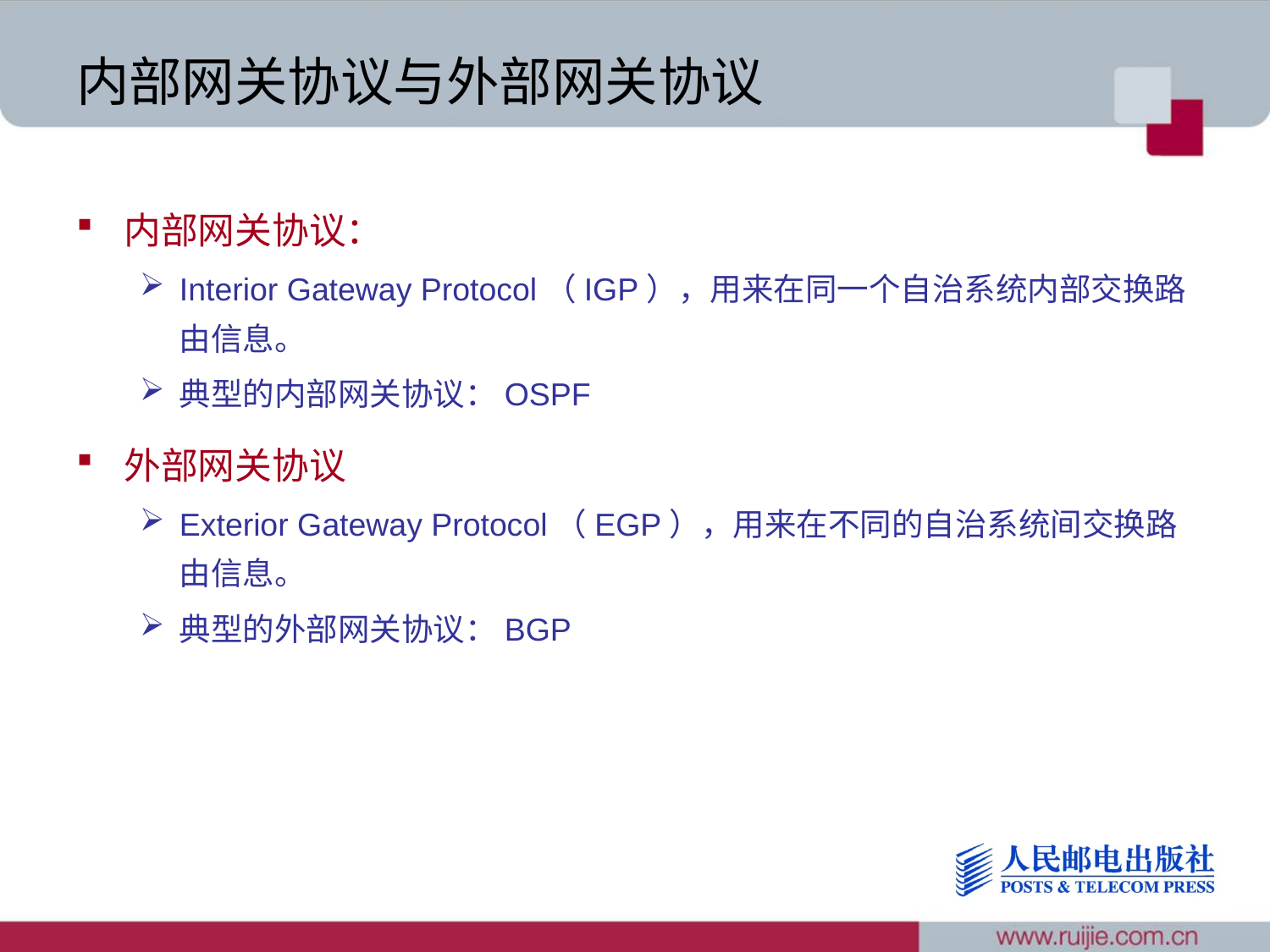

# 内部网关协议与外部网关协议
内部网关协议：
Interior Gateway Protocol（IGP），用来在同一个自治系统内部交换路由信息。
典型的内部网关协议：OSPF
外部网关协议
Exterior Gateway Protocol（EGP），用来在不同的自治系统间交换路由信息。
典型的外部网关协议：BGP